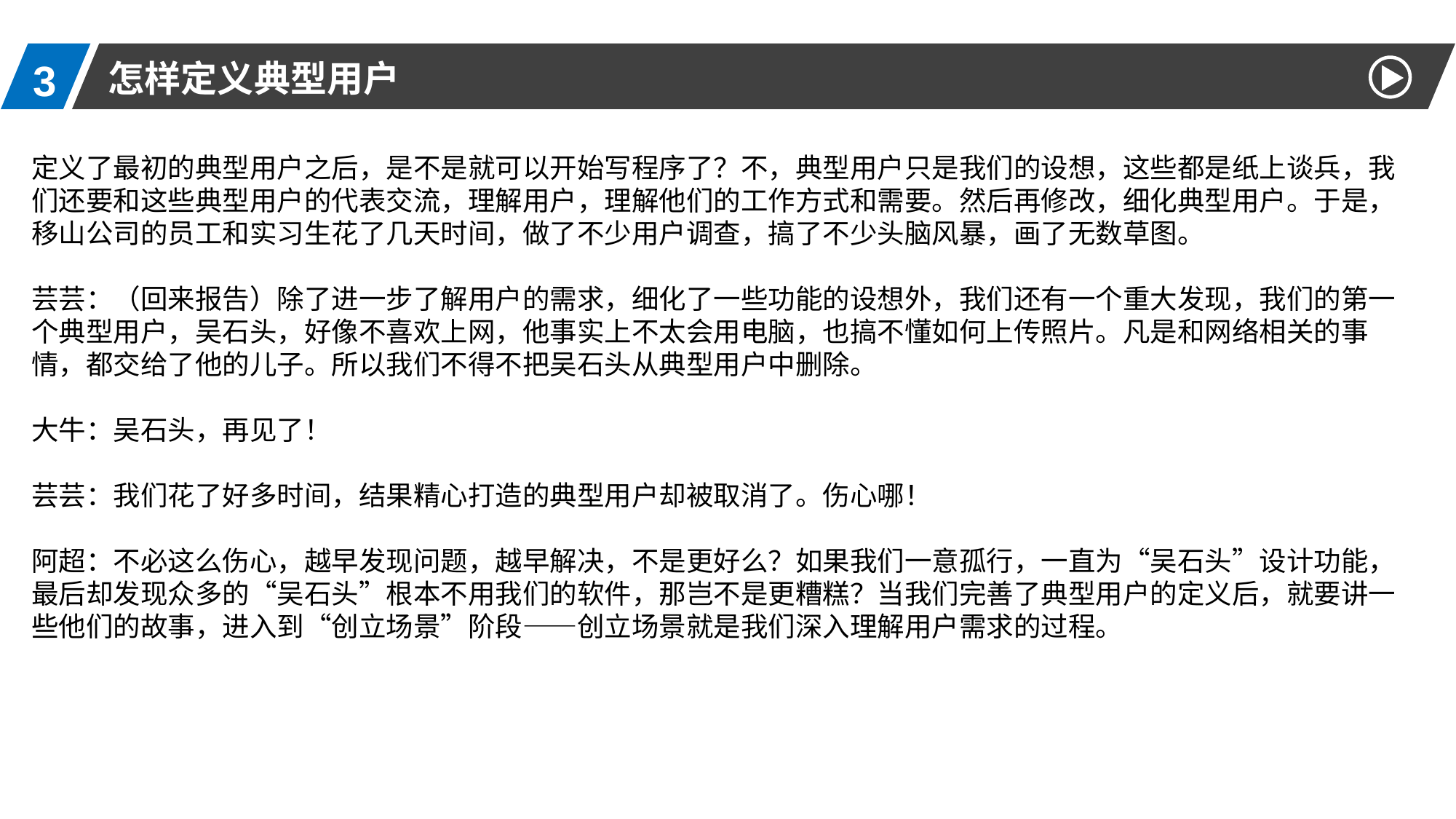

3
怎样定义典型用户

定义了最初的典型用户之后，是不是就可以开始写程序了？不，典型用户只是我们的设想，这些都是纸上谈兵，我们还要和这些典型用户的代表交流，理解用户，理解他们的工作方式和需要。然后再修改，细化典型用户。于是，移山公司的员工和实习生花了几天时间，做了不少用户调查，搞了不少头脑风暴，画了无数草图。

芸芸：（回来报告）除了进一步了解用户的需求，细化了一些功能的设想外，我们还有一个重大发现，我们的第一个典型用户，吴石头，好像不喜欢上网，他事实上不太会用电脑，也搞不懂如何上传照片。凡是和网络相关的事情，都交给了他的儿子。所以我们不得不把吴石头从典型用户中删除。

大牛：吴石头，再见了！

芸芸：我们花了好多时间，结果精心打造的典型用户却被取消了。伤心哪！

阿超：不必这么伤心，越早发现问题，越早解决，不是更好么？如果我们一意孤行，一直为“吴石头”设计功能，最后却发现众多的“吴石头”根本不用我们的软件，那岂不是更糟糕？当我们完善了典型用户的定义后，就要讲一些他们的故事，进入到“创立场景”阶段——创立场景就是我们深入理解用户需求的过程。